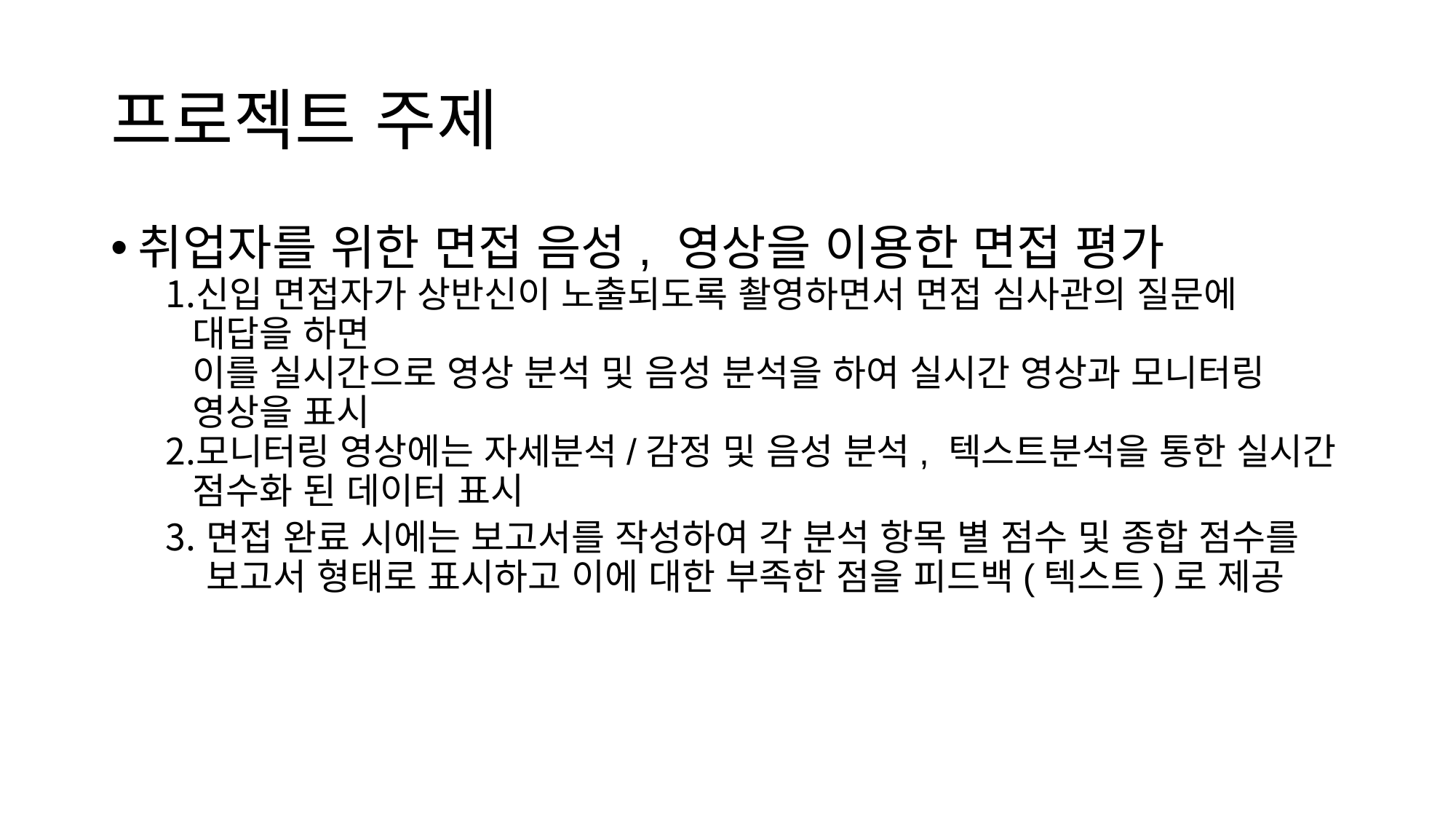

# 프로젝트 주제
취업자를 위한 면접 음성, 영상을 이용한 면접 평가
신입 면접자가 상반신이 노출되도록 촬영하면서 면접 심사관의 질문에 대답을 하면
이를 실시간으로 영상 분석 및 음성 분석을 하여 실시간 영상과 모니터링 영상을 표시
모니터링 영상에는 자세분석/감정 및 음성 분석, 텍스트분석을 통한 실시간 점수화 된 데이터 표시
면접 완료 시에는 보고서를 작성하여 각 분석 항목 별 점수 및 종합 점수를
보고서 형태로 표시하고 이에 대한 부족한 점을 피드백(텍스트)로 제공